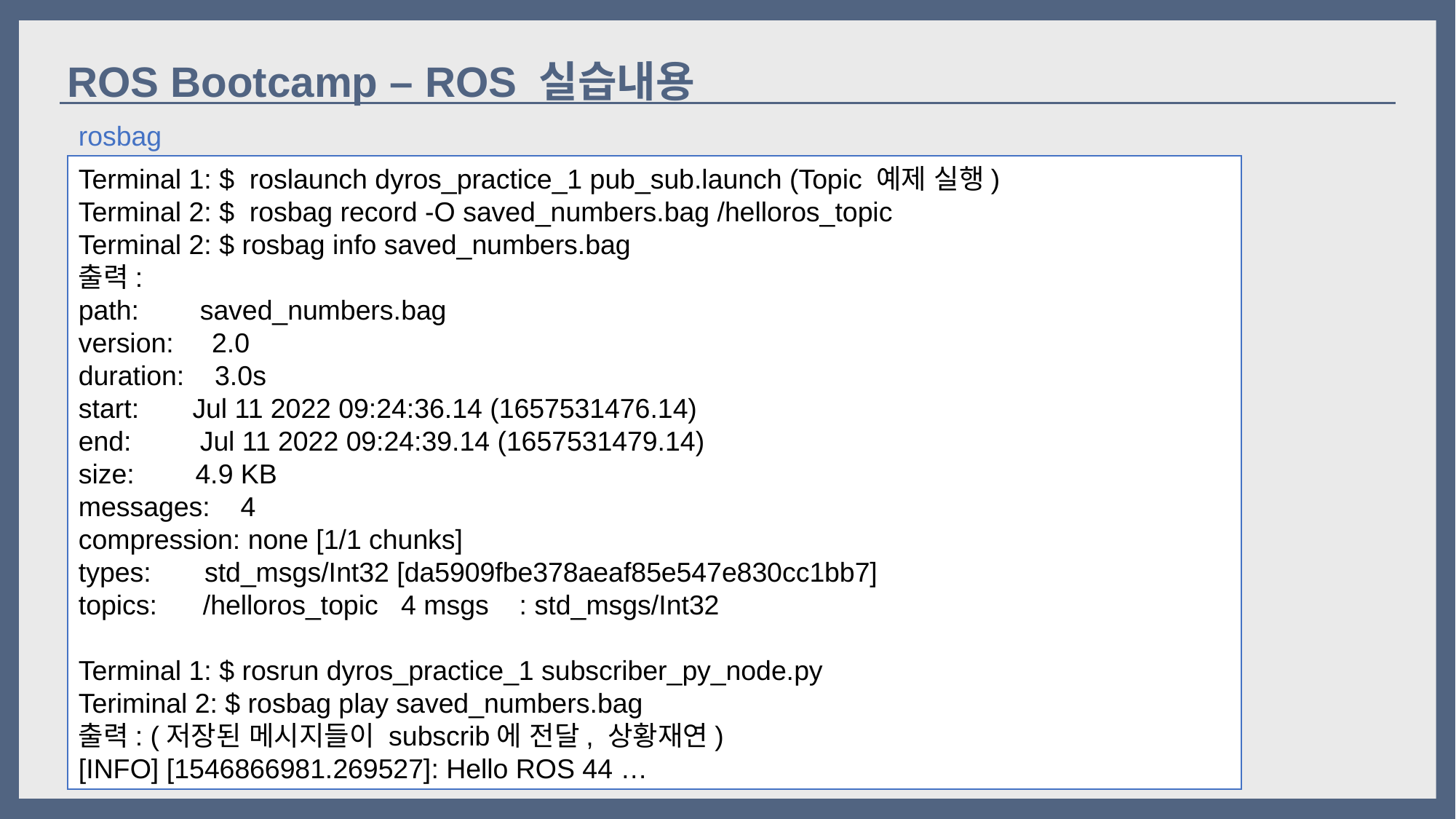

ROS Bootcamp – ROS 실습내용
rosbag
Terminal 1: $  roslaunch dyros_practice_1 pub_sub.launch (Topic 예제 실행)
Terminal 2: $  rosbag record -O saved_numbers.bag /helloros_topic
Terminal 2: $ rosbag info saved_numbers.bag
출력:
path:        saved_numbers.bag
version:     2.0
duration:    3.0s
start:       Jul 11 2022 09:24:36.14 (1657531476.14)
end:         Jul 11 2022 09:24:39.14 (1657531479.14)
size:        4.9 KB
messages:    4
compression: none [1/1 chunks]
types:       std_msgs/Int32 [da5909fbe378aeaf85e547e830cc1bb7]
topics:      /helloros_topic   4 msgs    : std_msgs/Int32

Terminal 1: $ rosrun dyros_practice_1 subscriber_py_node.py
Teriminal 2: $ rosbag play saved_numbers.bag
출력: (저장된 메시지들이 subscrib에 전달, 상황재연)
[INFO] [1546866981.269527]: Hello ROS 44 …